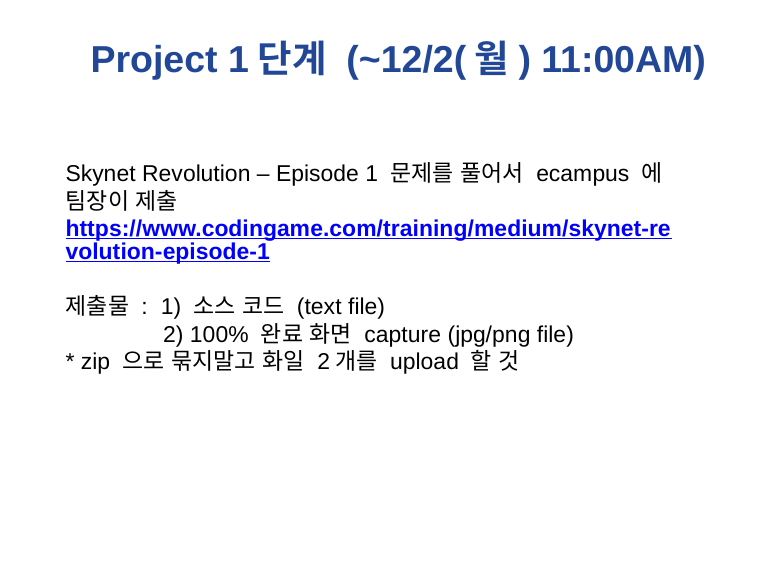

# Project 1단계 (~12/2(월) 11:00AM)
Skynet Revolution – Episode 1 문제를 풀어서 ecampus 에 팀장이 제출
https://www.codingame.com/training/medium/skynet-revolution-episode-1

제출물 :  1) 소스 코드 (text file)
               2) 100% 완료 화면 capture (jpg/png file)
* zip 으로 묶지말고 화일 2개를 upload 할 것